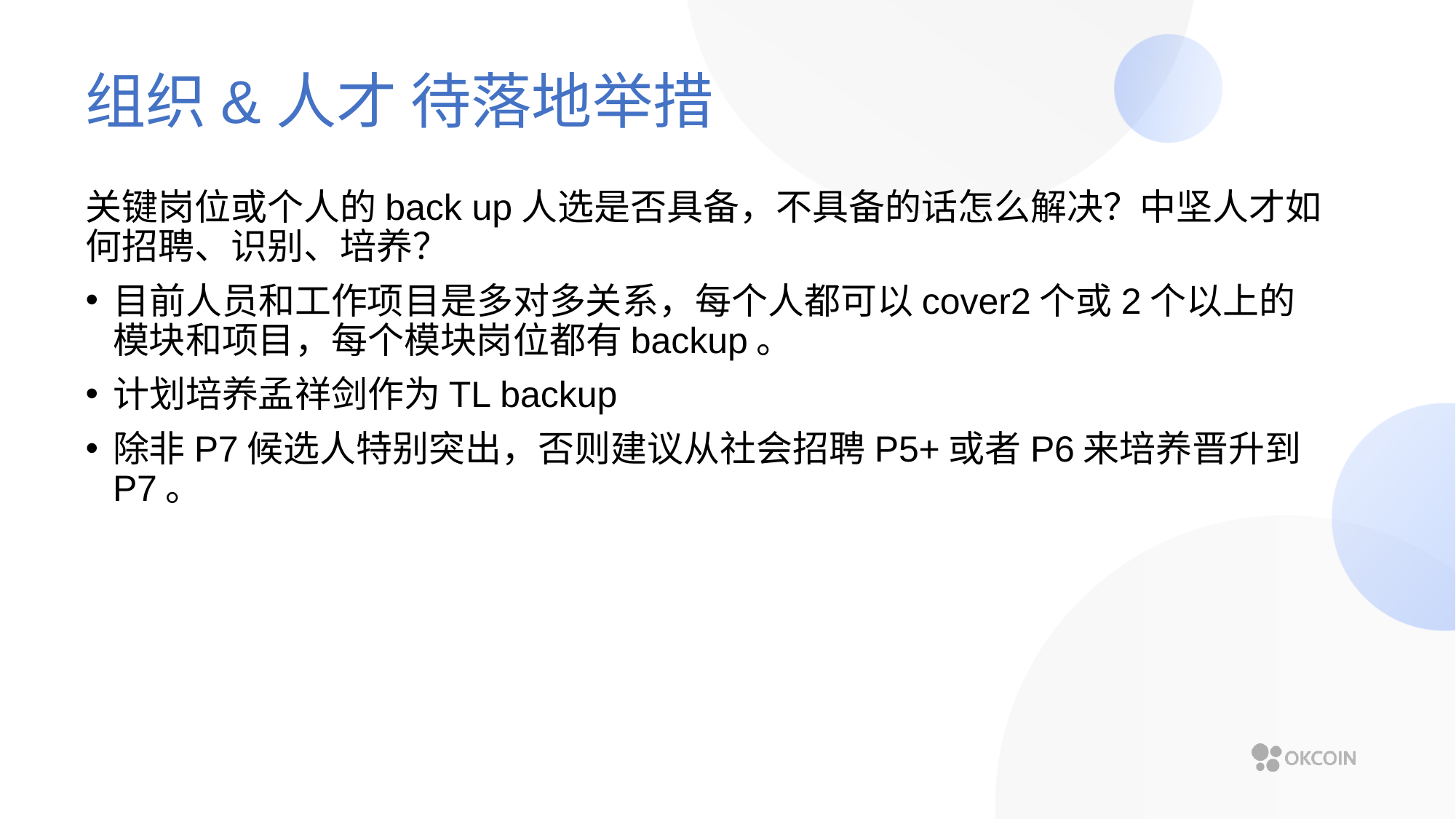

# 组织&人才 待落地举措
关键岗位或个人的back up人选是否具备，不具备的话怎么解决？中坚人才如何招聘、识别、培养？
目前人员和工作项目是多对多关系，每个人都可以cover2个或2个以上的模块和项目，每个模块岗位都有backup。
计划培养孟祥剑作为TL backup
除非P7候选人特别突出，否则建议从社会招聘P5+或者P6来培养晋升到P7。